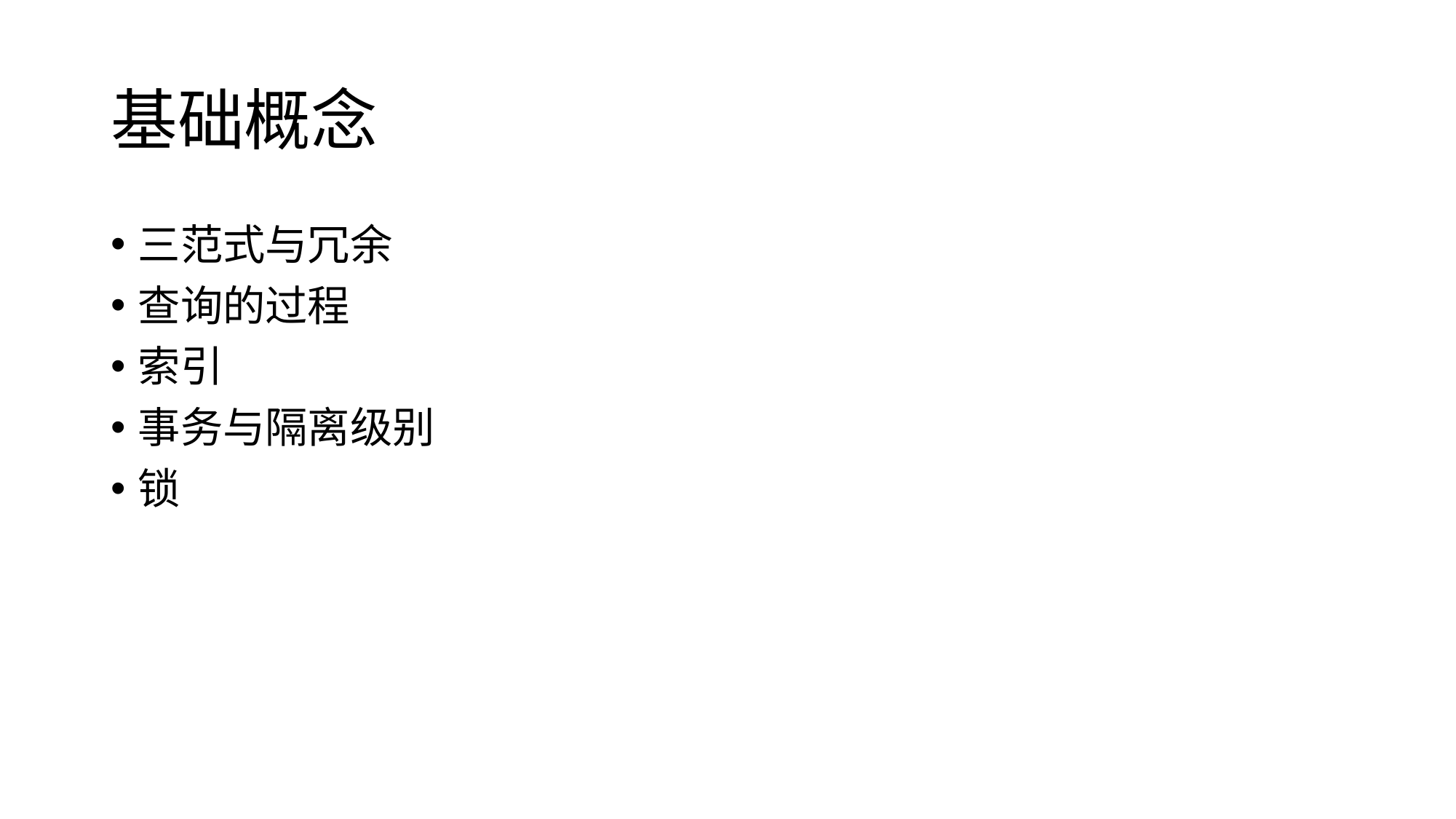

# 基础概念
三范式与冗余
查询的过程
索引
事务与隔离级别
锁